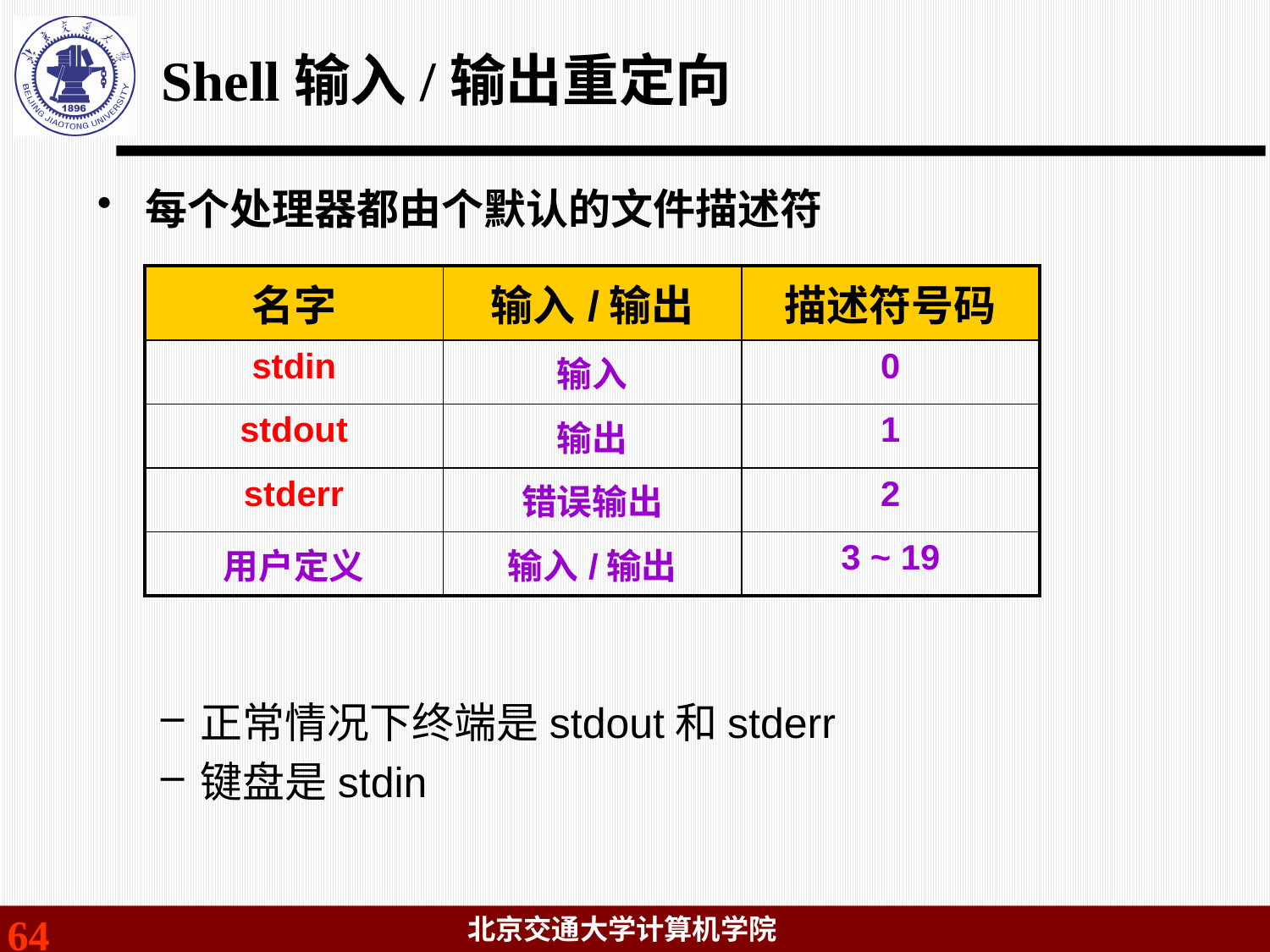

# Shell输入/输出重定向
每个处理器都由个默认的文件描述符

正常情况下终端是stdout和stderr
键盘是stdin

| 名字 | 输入/输出 | 描述符号码 |
| --- | --- | --- |
| stdin | 输入 | 0 |
| stdout | 输出 | 1 |
| stderr | 错误输出 | 2 |
| 用户定义 | 输入/输出 | 3 ~ 19 |
64